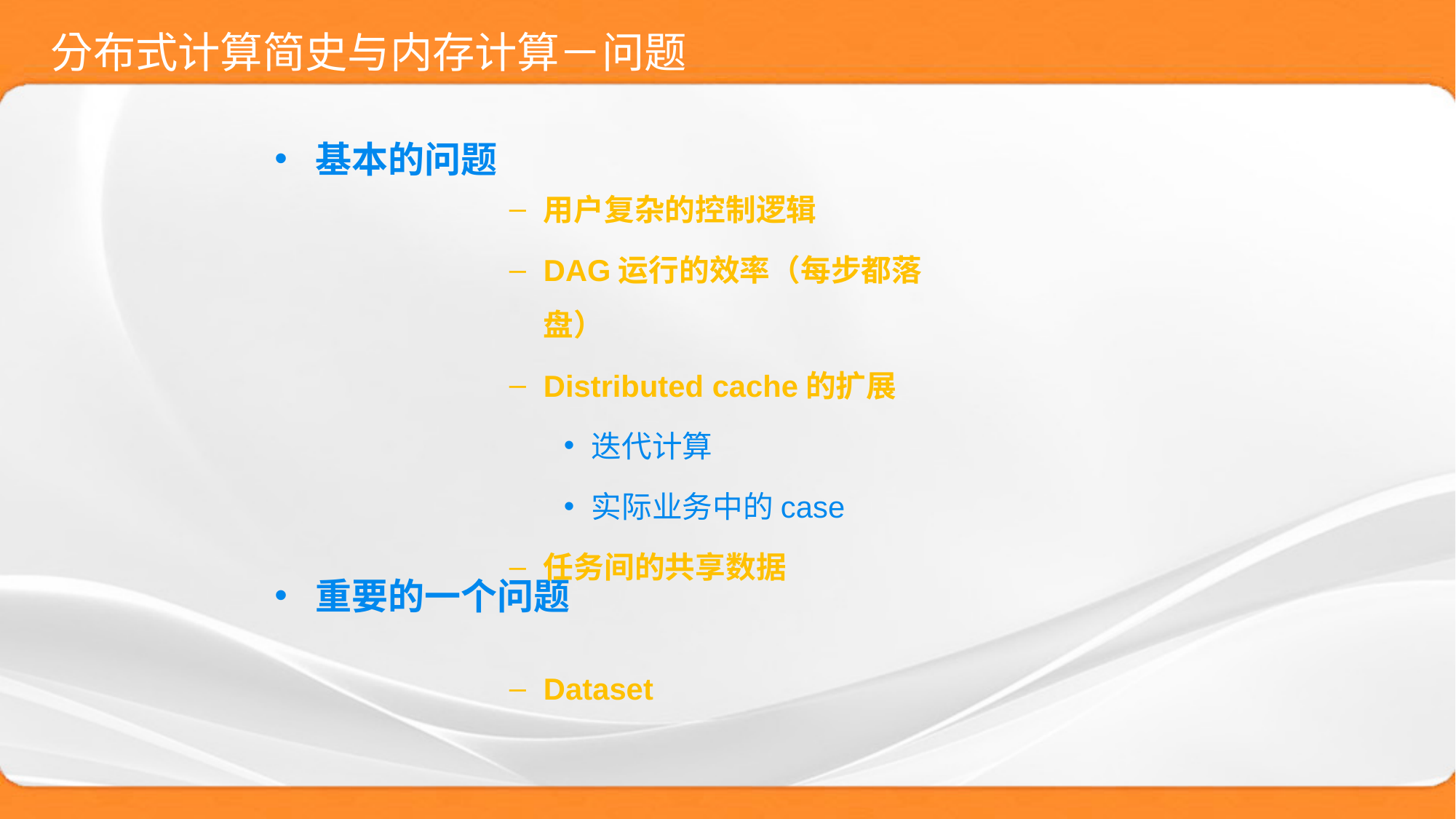

# 分布式计算简史与内存计算－问题
基本的问题

重要的一个问题

用户复杂的控制逻辑
DAG运行的效率（每步都落盘）
Distributed cache的扩展
迭代计算
实际业务中的case
任务间的共享数据

Dataset